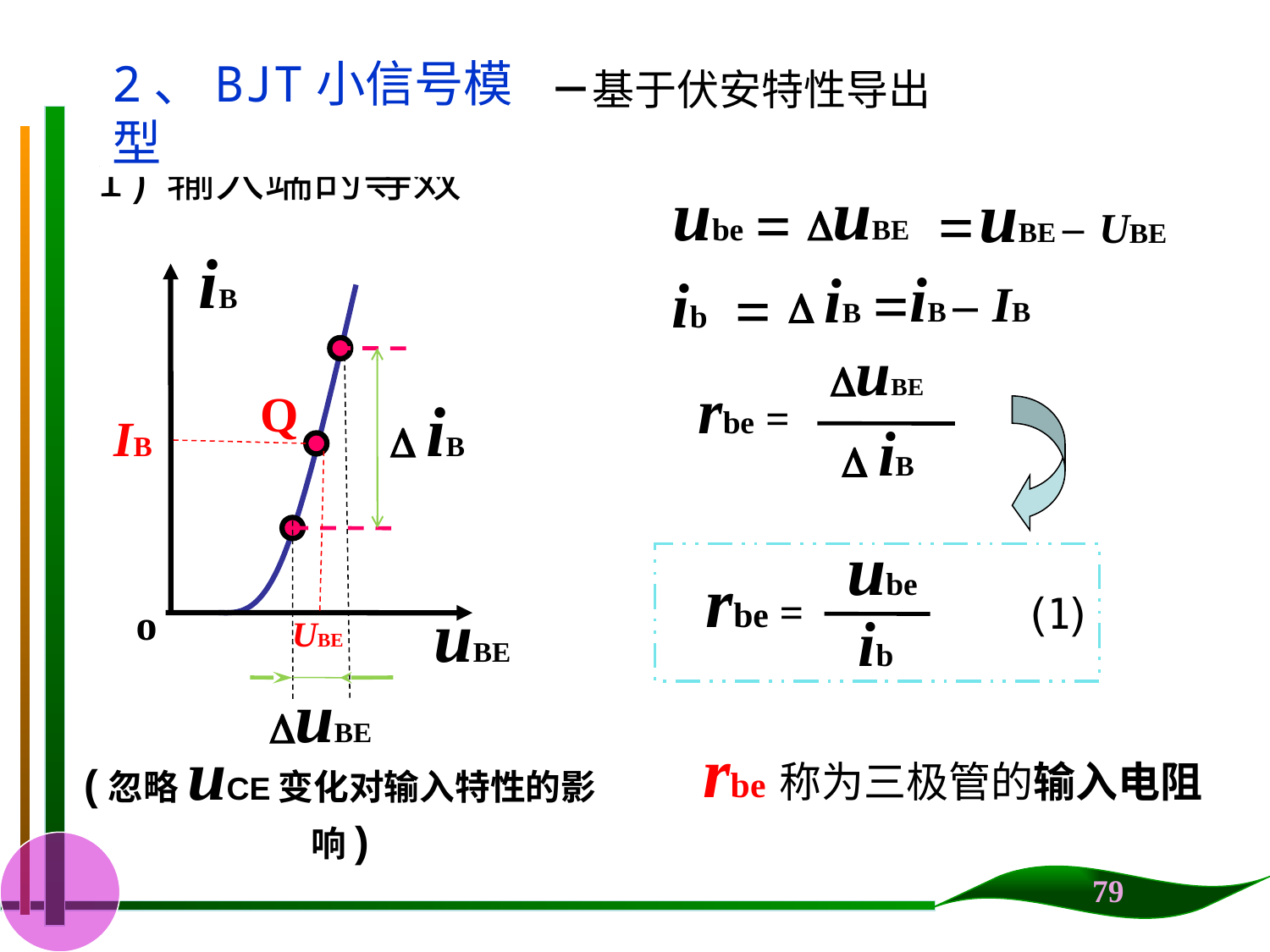

2、BJT小信号模型
－基于伏安特性导出
1)输入端的等效
ΔuBE
ube
uBE –
=
=
UBE
  iB

uBE
o

iB –
Δ iB
ib
=
=
IB
ΔuBE
rbe =
Δ iB

Δ iB

ΔuBE

Q

IB
ube
(1)
rbe =
ib

UBE
rbe 称为三极管的输入电阻
(忽略uCE变化对输入特性的影响)
79